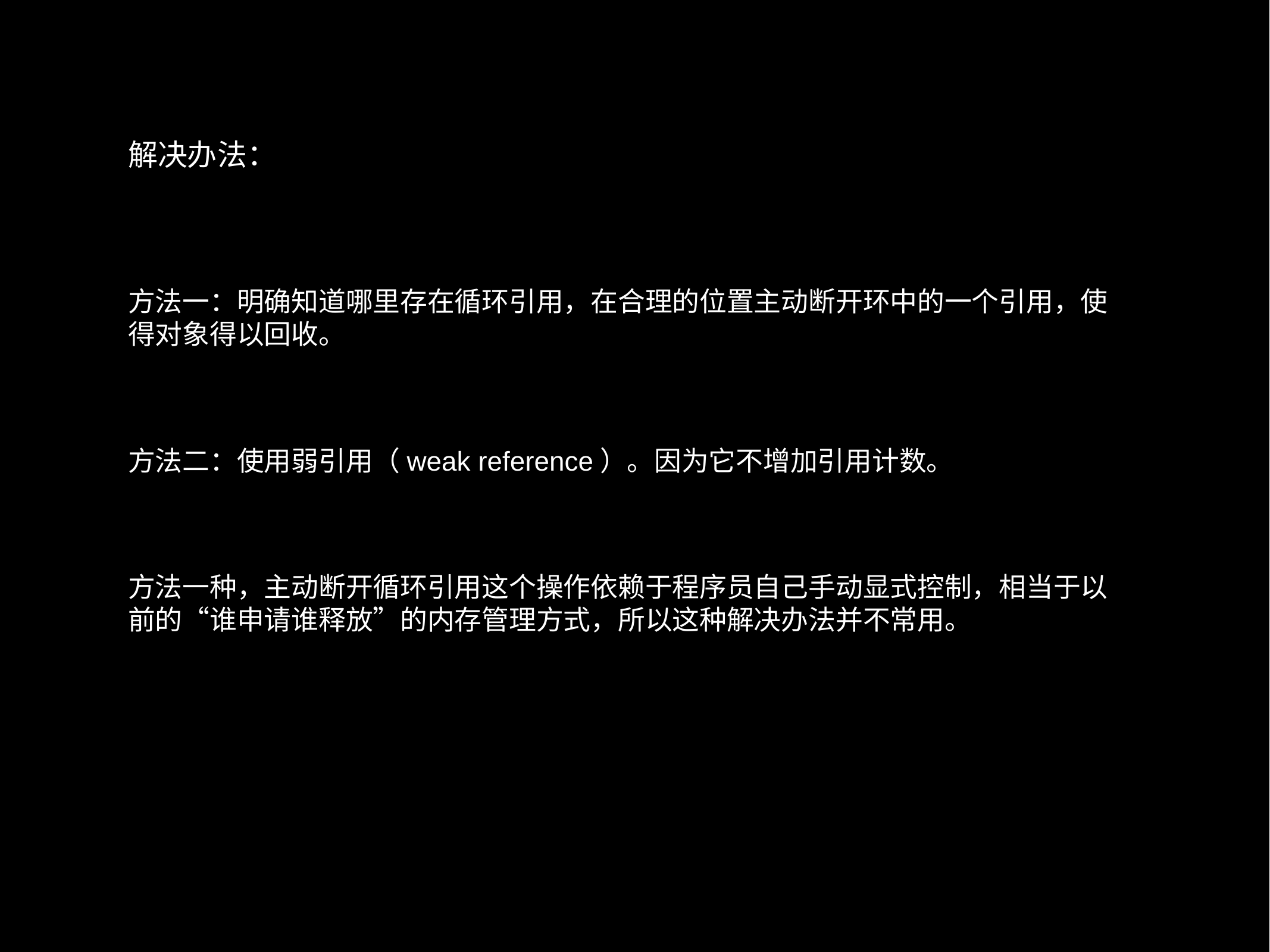

解决办法：
方法一：明确知道哪里存在循环引用，在合理的位置主动断开环中的一个引用，使得对象得以回收。
方法二：使用弱引用（weak reference）。因为它不增加引用计数。
方法一种，主动断开循环引用这个操作依赖于程序员自己手动显式控制，相当于以前的“谁申请谁释放”的内存管理方式，所以这种解决办法并不常用。